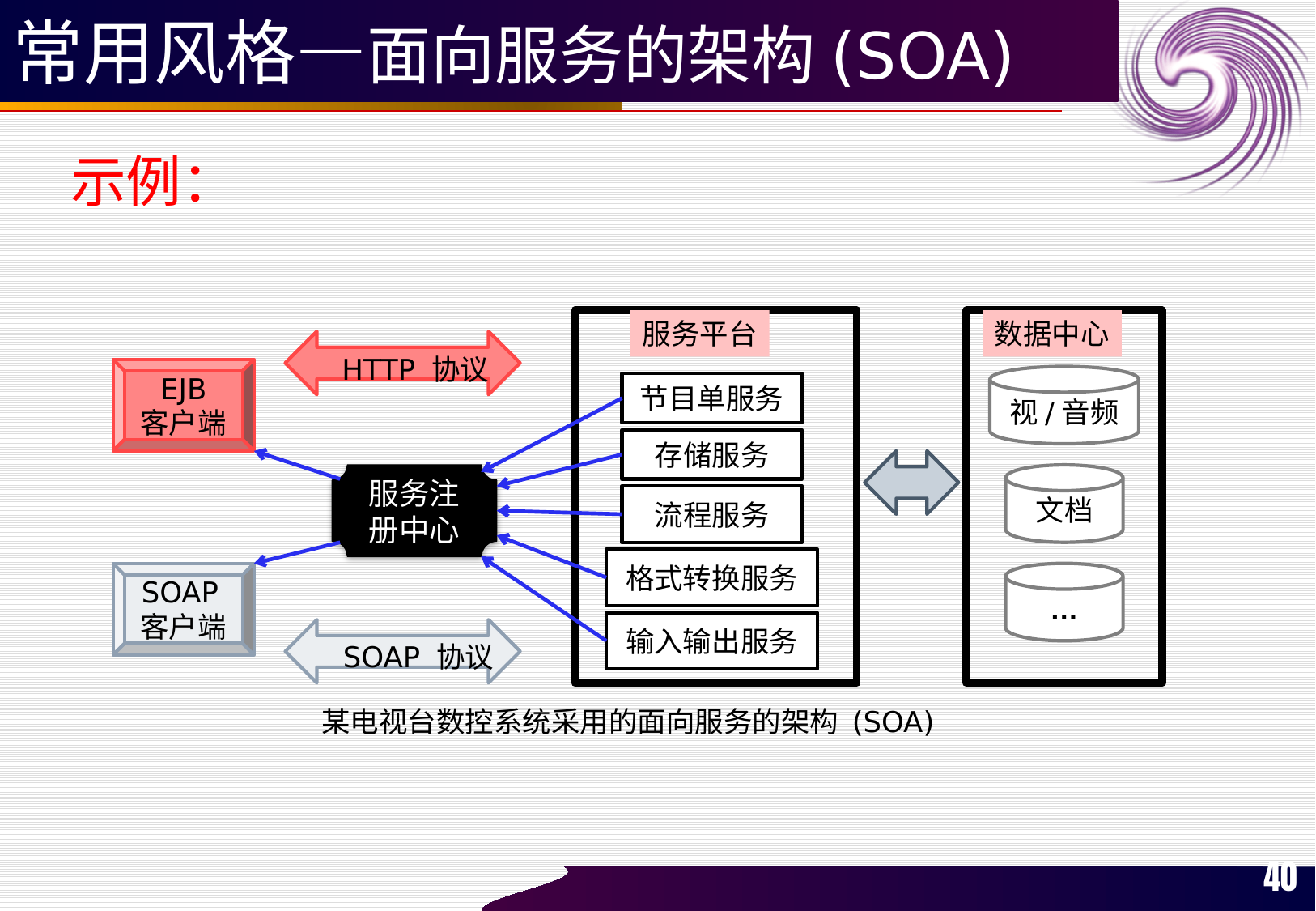

# 常用风格—面向服务的架构(SOA)
示例：

服务平台

数据中心

HTTP 协议
EJB
客户端
视/音频
节目单服务
存储服务

服务注
册中心
文档
流程服务
格式转换服务
SOAP客户端
 …
输入输出服务

SOAP 协议
某电视台数控系统采用的面向服务的架构 (SOA)
40